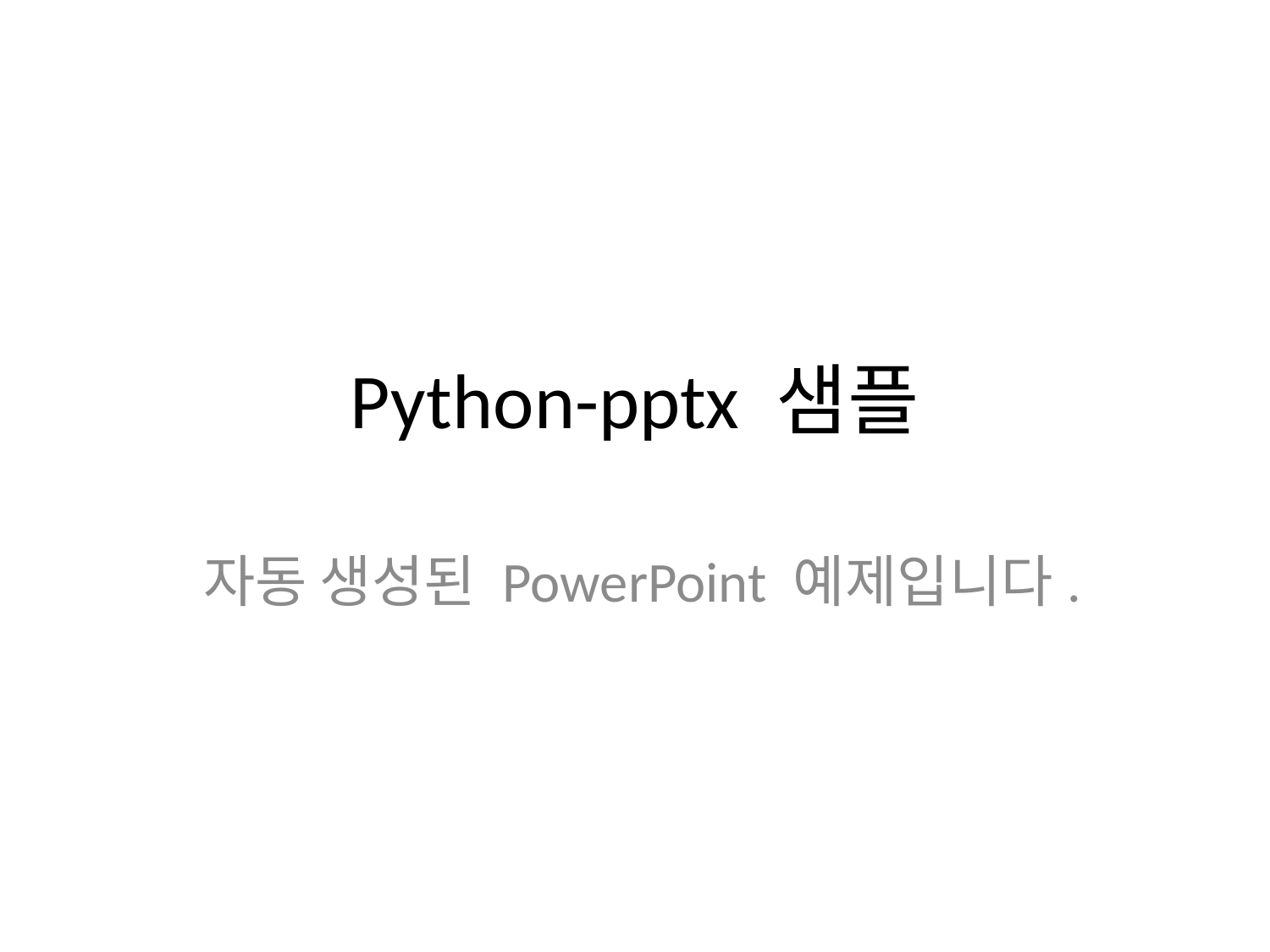

# Python-pptx 샘플
자동 생성된 PowerPoint 예제입니다.